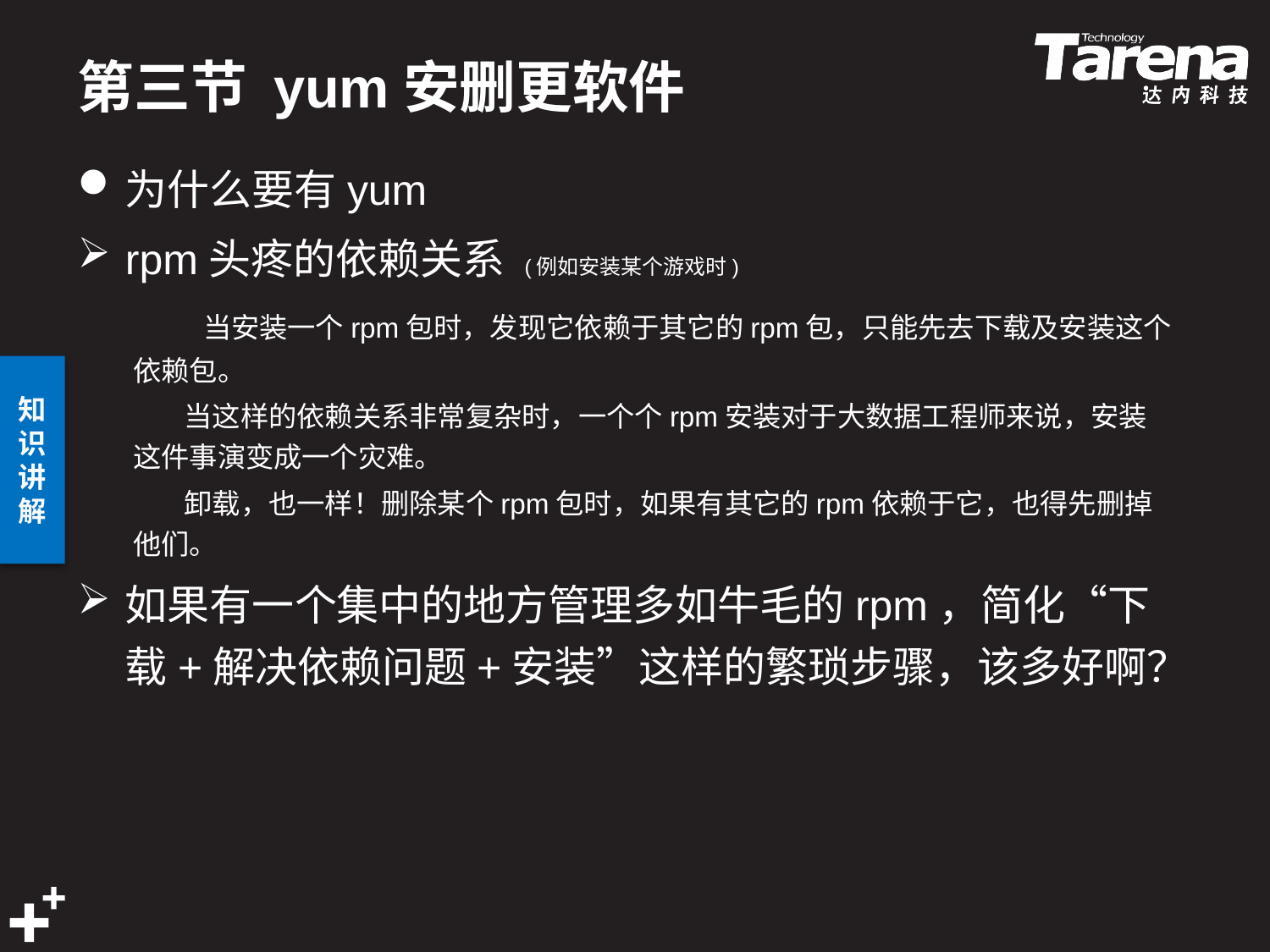

# 第三节 yum安删更软件
为什么要有yum
rpm头疼的依赖关系 (例如安装某个游戏时)
       当安装一个rpm包时，发现它依赖于其它的rpm包，只能先去下载及安装这个依赖包。
       当这样的依赖关系非常复杂时，一个个rpm安装对于大数据工程师来说，安装这件事演变成一个灾难。
       卸载，也一样！删除某个rpm包时，如果有其它的rpm依赖于它，也得先删掉他们。
如果有一个集中的地方管理多如牛毛的rpm，简化“下载+解决依赖问题+安装”这样的繁琐步骤，该多好啊？